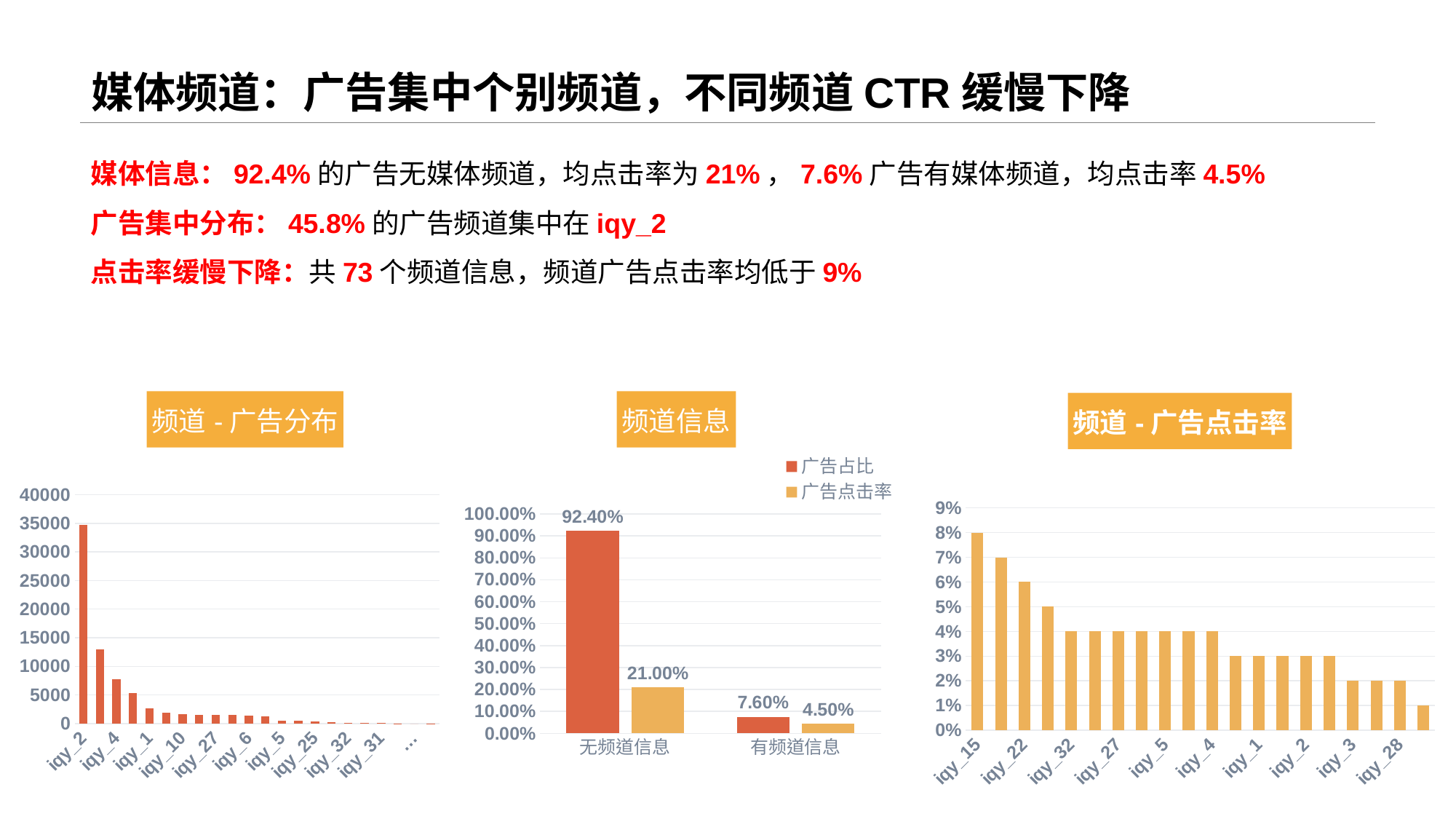

# 媒体频道：广告集中个别频道，不同频道CTR缓慢下降
媒体信息：92.4%的广告无媒体频道，均点击率为21%，7.6%广告有媒体频道，均点击率4.5%
广告集中分布：45.8%的广告频道集中在iqy_2
点击率缓慢下降：共73个频道信息，频道广告点击率均低于9%

### Chart: 频道-广告点击率

| Category | 系列 1 |
|---|---|
| iqy_15 | 0.08 |
| iqy_29 | 0.07 |
| iqy_22 | 0.06 |
| iqy_12 | 0.05 |
| iqy_32 | 0.04 |
| iqy_6 | 0.04 |
| iqy_27 | 0.04 |
| iqy_16 | 0.04 |
| iqy_5 | 0.04 |
| iqy_8 | 0.04 |
| iqy_4 | 0.04 |
| iqy_7 | 0.03 |
| iqy_1 | 0.03 |
| iqy_25 | 0.03 |
| iqy_2 | 0.03 |
| iqy_10 | 0.03 |
| iqy_3 | 0.02 |
| iqy_31 | 0.02 |
| iqy_28 | 0.02 |
| iqy_21 | 0.01 |

### Chart: 频道信息

| Category | 广告占比 | 广告点击率 |
|---|---|---|
| 无频道信息 | 0.924 | 0.21000000000000002 |
| 有频道信息 | 0.076 | 0.045000000000000005 |

### Chart: 频道-广告分布

| Category | 系列 1 |
|---|---|
| iqy_2 | 34729.0 |
| iqy_15 | 12922.0 |
| iqy_4 | 7690.0 |
| iqy_8 | 5372.0 |
| iqy_1 | 2618.0 |
| iqy_29 | 1890.0 |
| iqy_10 | 1645.0 |
| iqy_7 | 1537.0 |
| iqy_27 | 1526.0 |
| iqy_21 | 1505.0 |
| iqy_6 | 1452.0 |
| iqy_22 | 1327.0 |
| iqy_5 | 489.0 |
| iqy_12 | 464.0 |
| iqy_25 | 410.0 |
| iqy_3 | 190.0 |
| iqy_32 | 163.0 |
| iqy_17 | 110.0 |
| iqy_31 | 108.0 |
| iqy_28 | 45.0 |
| … | 0.0 |
| iqy_23 | 36.0 |